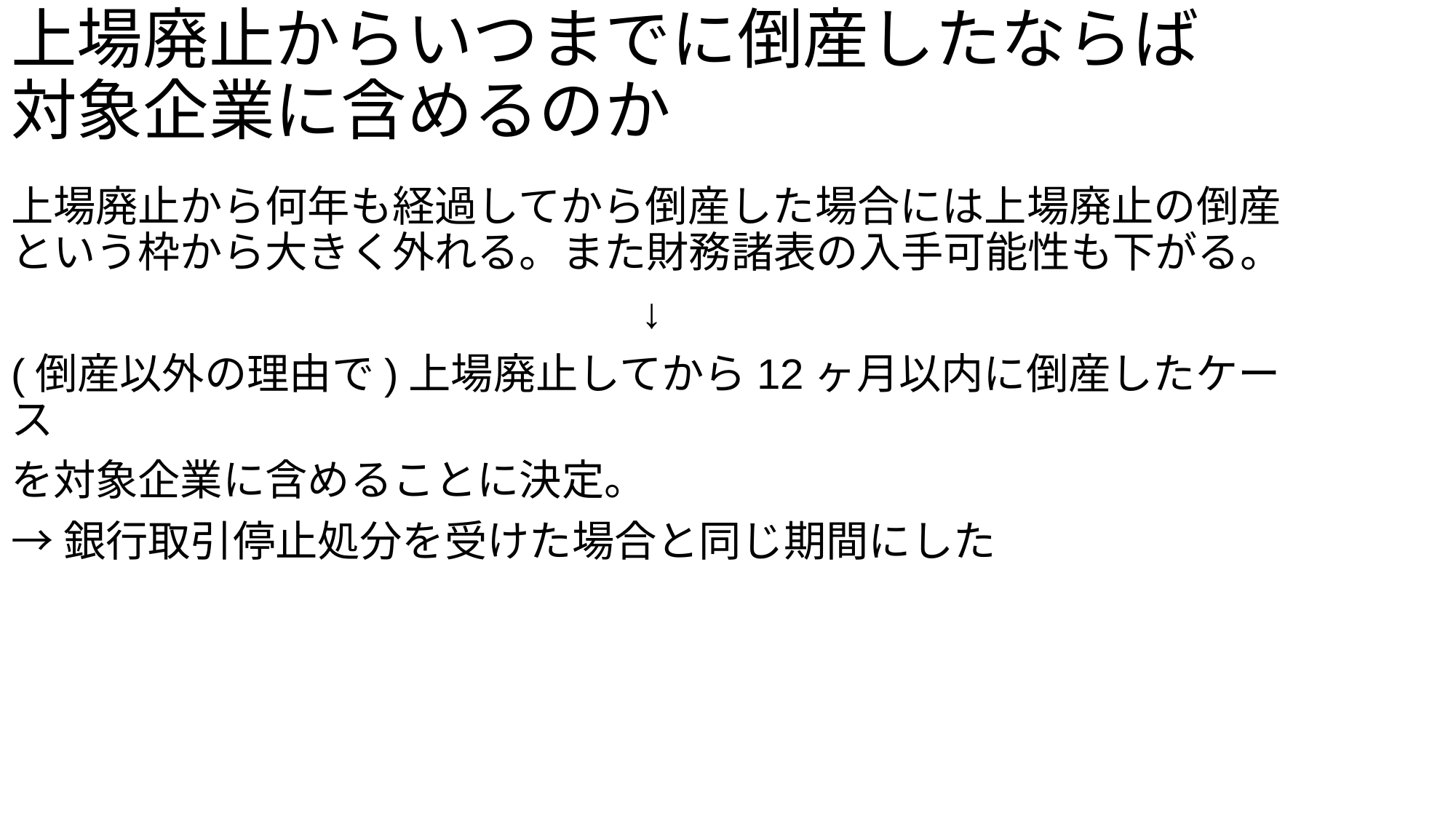

# 上場廃止からいつまでに倒産したならば対象企業に含めるのか
上場廃止から何年も経過してから倒産した場合には上場廃止の倒産という枠から大きく外れる。また財務諸表の入手可能性も下がる。
↓
(倒産以外の理由で)上場廃止してから12ヶ月以内に倒産したケース
を対象企業に含めることに決定。
→銀行取引停止処分を受けた場合と同じ期間にした